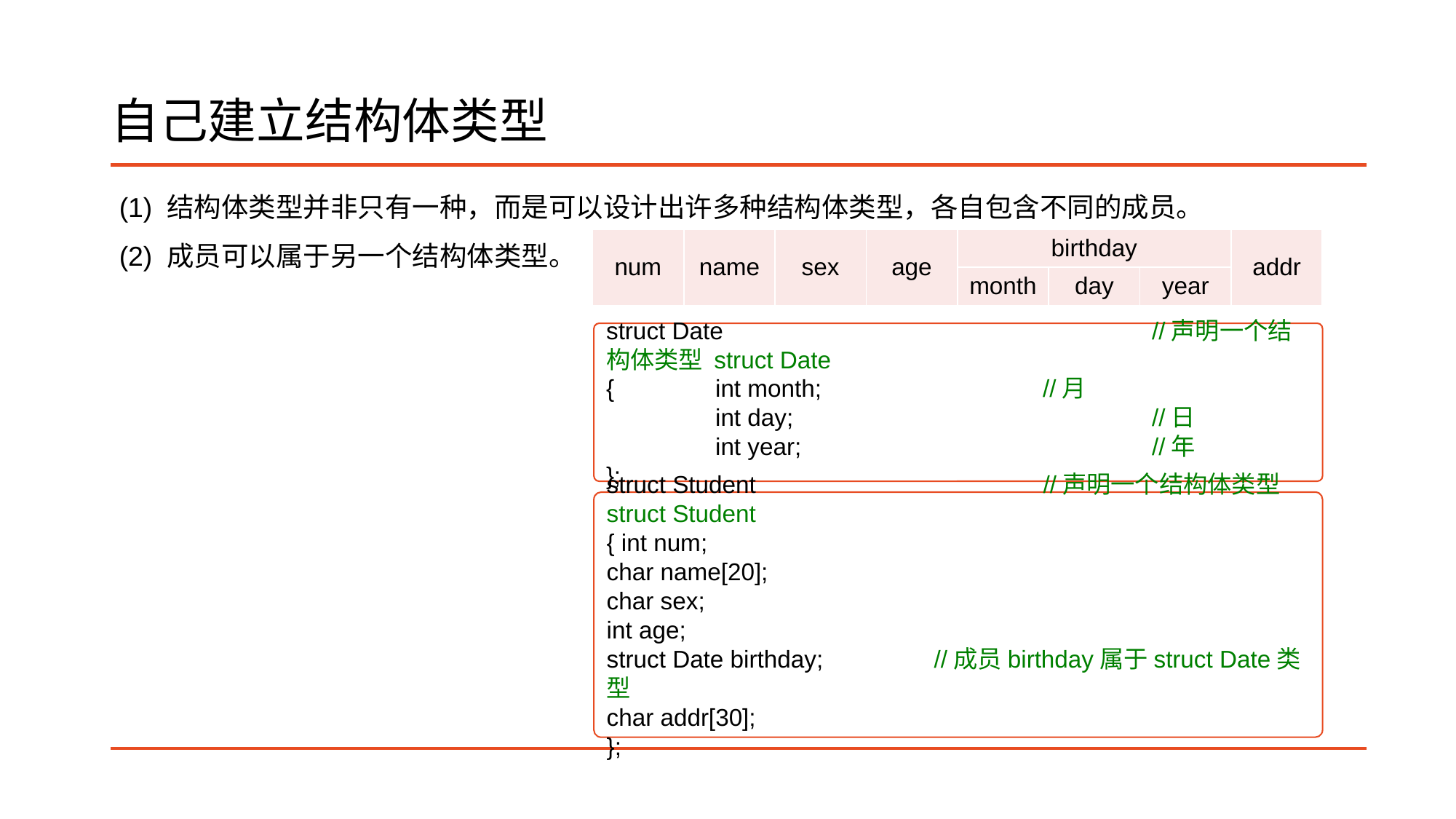

# 自己建立结构体类型
(1) 结构体类型并非只有一种，而是可以设计出许多种结构体类型，各自包含不同的成员。
(2) 成员可以属于另一个结构体类型。

| num | name | sex | age | birthday |  |  | addr |
| --- | --- | --- | --- | --- | --- | --- | --- |
|  |  |  |  | month | day | year |  |
struct Date				//声明一个结构体类型 struct Date
{	int month;			//月
	int day;				//日
	int year;				//年
};
struct Student			//声明一个结构体类型 struct Student
{ int num;
char name[20];
char sex;
int age;
struct Date birthday;		//成员birthday属于struct Date类型
char addr[30];
};